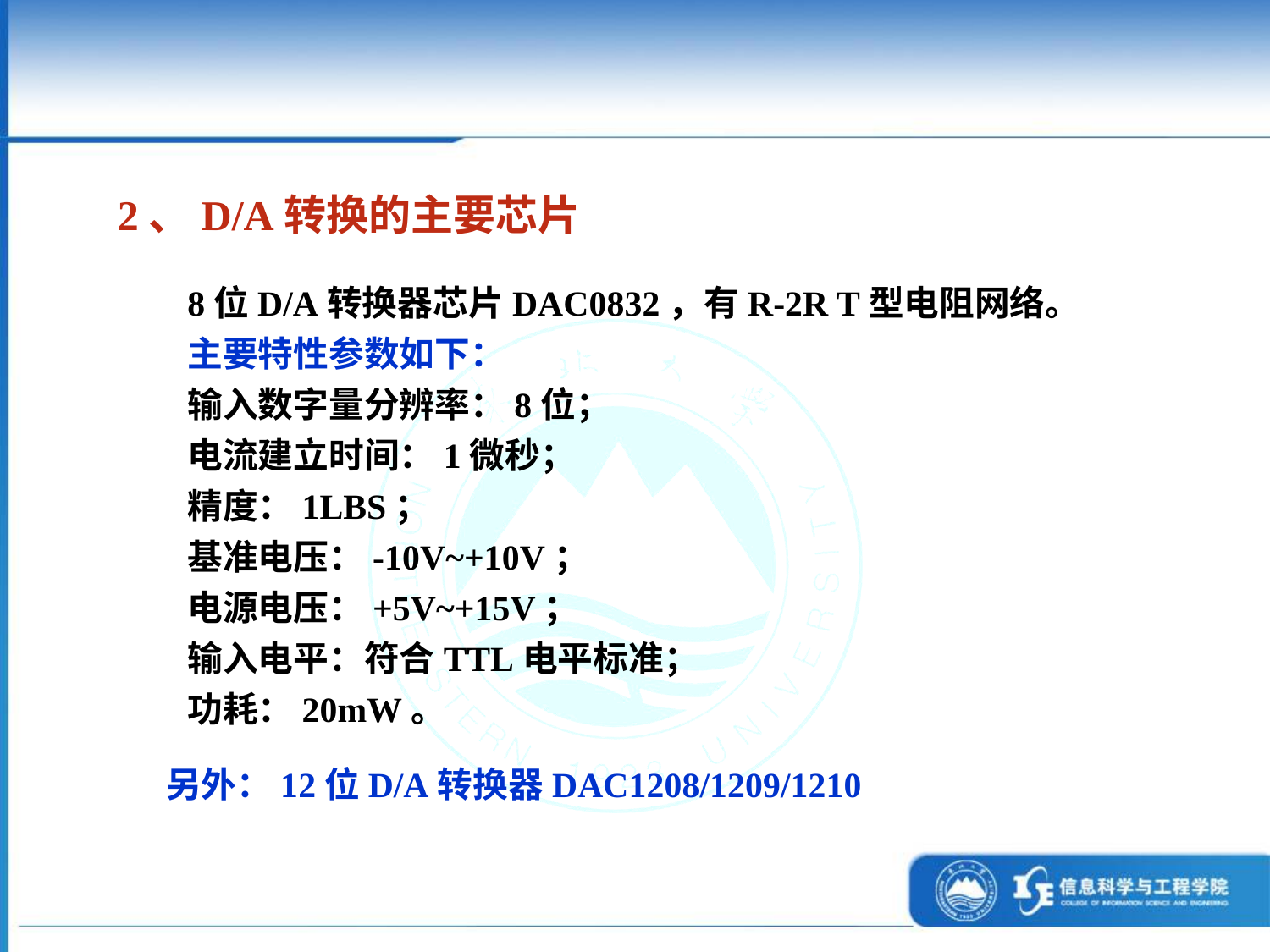

2、D/A转换的主要芯片
8位D/A转换器芯片DAC0832，有R-2R T型电阻网络。
主要特性参数如下：
输入数字量分辨率：8位；
电流建立时间：1微秒；
精度：1LBS；
基准电压：-10V~+10V；
电源电压：+5V~+15V；
输入电平：符合TTL电平标准；
功耗：20mW。
另外：12位D/A转换器DAC1208/1209/1210